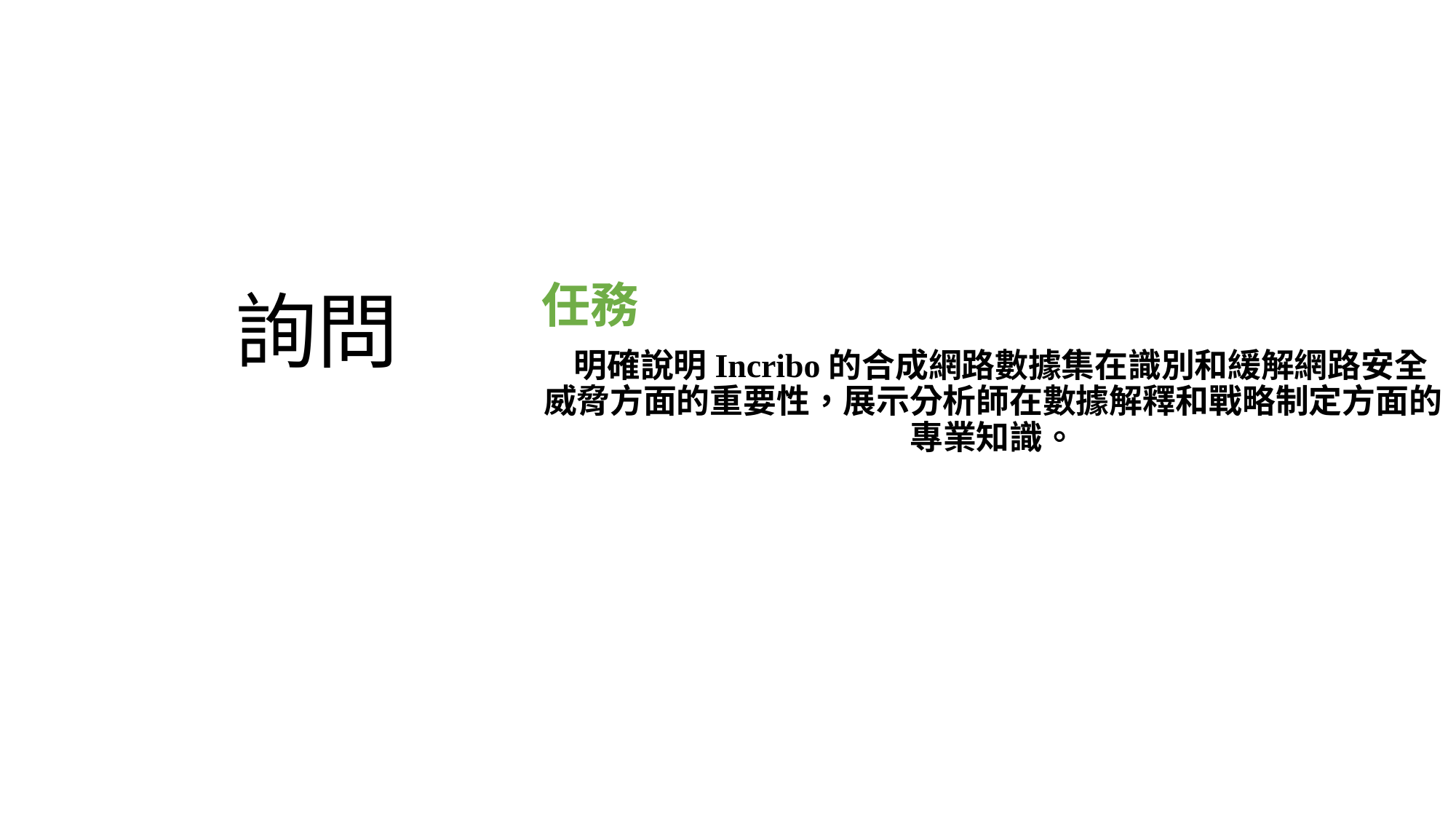

任務
 明確說明Incribo的合成網路數據集在識別和緩解網路安全威脅方面的重要性，展示分析師在數據解釋和戰略制定方面的專業知識。
# 詢問